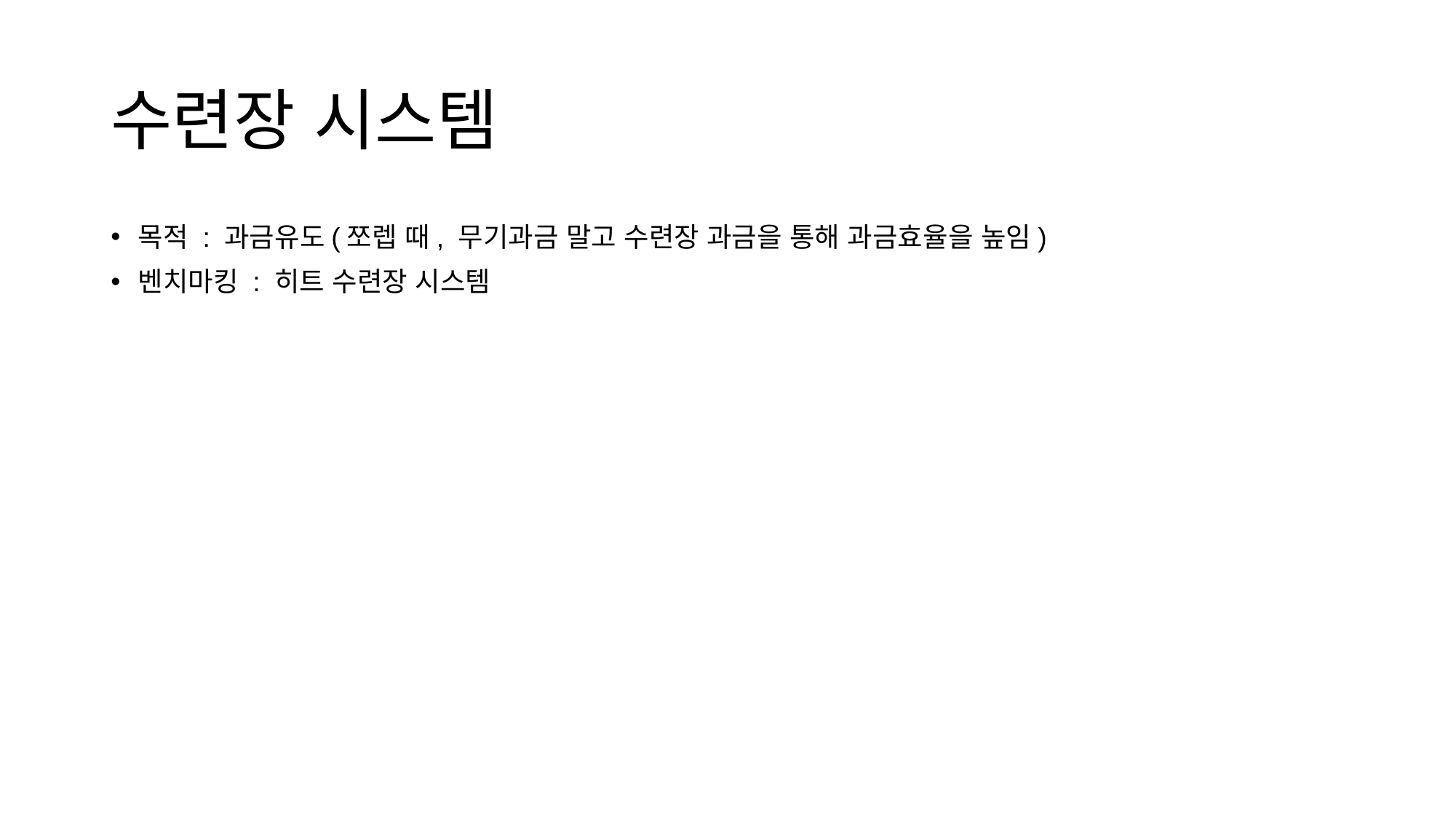

# 수련장 시스템
목적 : 과금유도(쪼렙 때, 무기과금 말고 수련장 과금을 통해 과금효율을 높임)
벤치마킹 : 히트 수련장 시스템